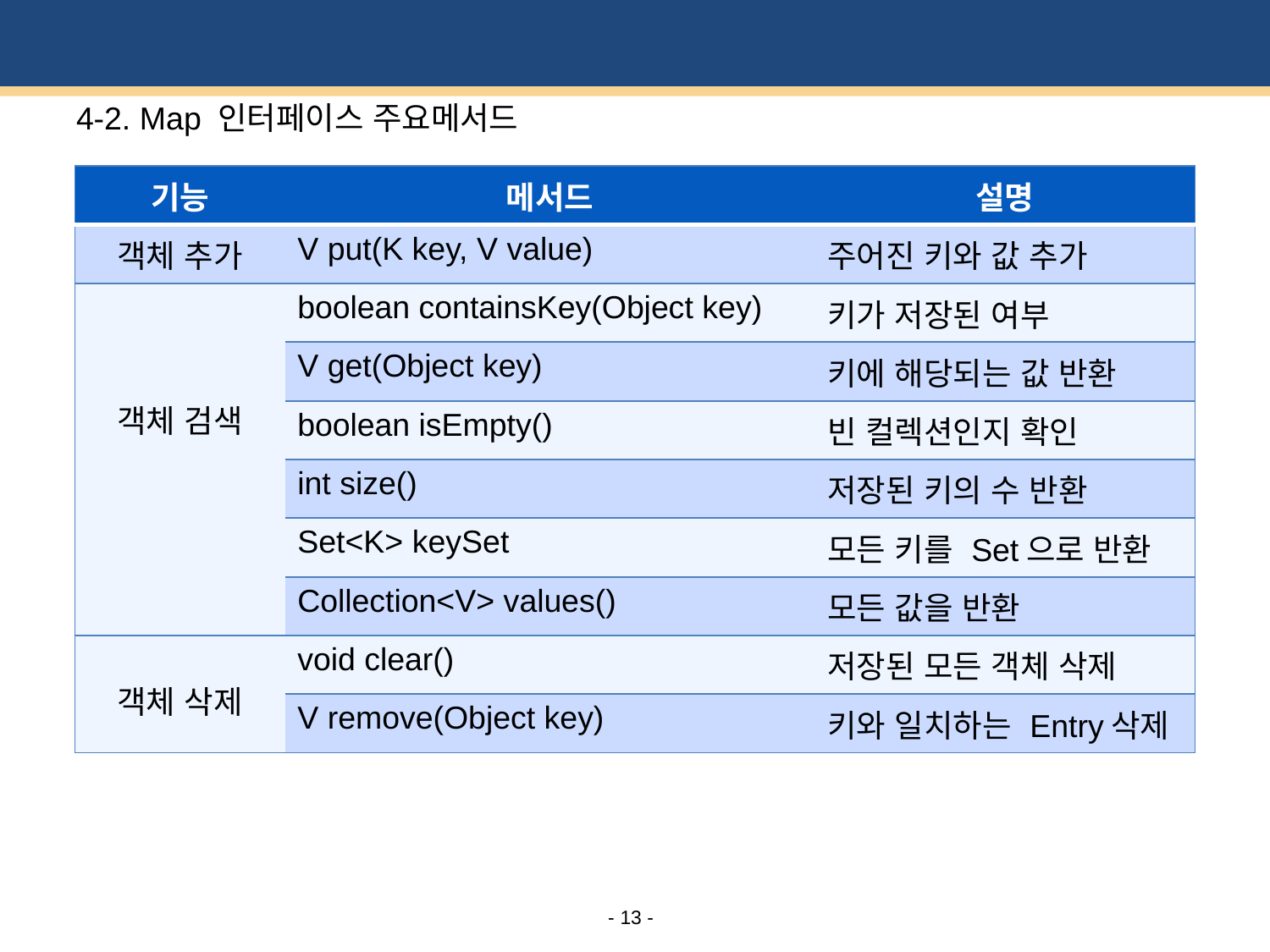

# 4-2. Map 인터페이스 주요메서드
| 기능 | 메서드 | 설명 |
| --- | --- | --- |
| 객체 추가 | V put(K key, V value) | 주어진 키와 값 추가 |
| 객체 검색 | boolean containsKey(Object key) | 키가 저장된 여부 |
|  | V get(Object key) | 키에 해당되는 값 반환 |
|  | boolean isEmpty() | 빈 컬렉션인지 확인 |
|  | int size() | 저장된 키의 수 반환 |
|  | Set<K> keySet | 모든 키를 Set으로 반환 |
|  | Collection<V> values() | 모든 값을 반환 |
| 객체 삭제 | void clear() | 저장된 모든 객체 삭제 |
|  | V remove(Object key) | 키와 일치하는 Entry삭제 |